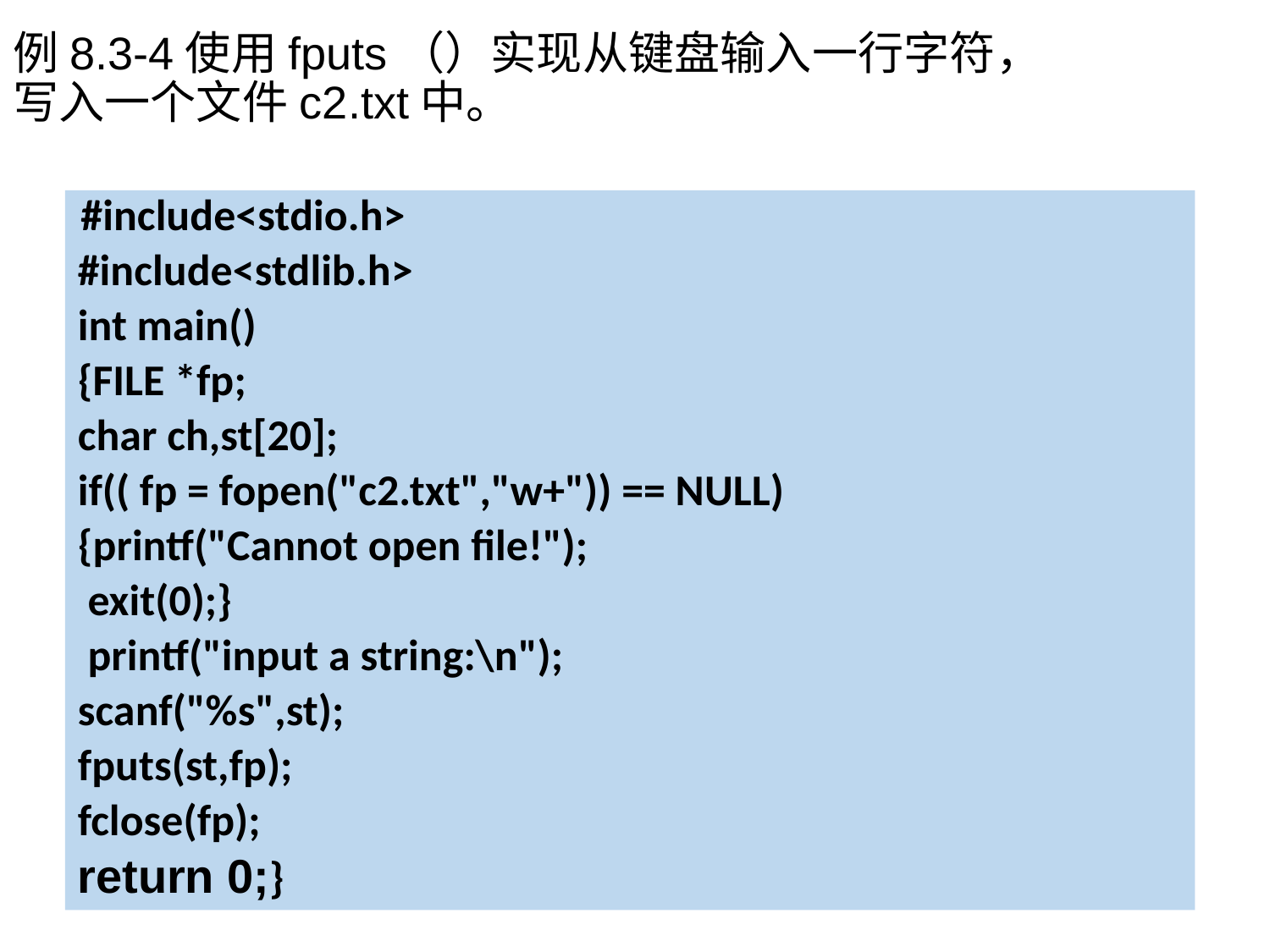

# 例8.3-4使用fputs（）实现从键盘输入一行字符，写入一个文件c2.txt中。
 #include<stdio.h>
#include<stdlib.h>
int main()
{FILE *fp;
char ch,st[20];
if(( fp = fopen("c2.txt","w+")) == NULL)
{printf("Cannot open file!");
 exit(0);}
 printf("input a string:\n");
scanf("%s",st);
fputs(st,fp);
fclose(fp);
return 0;}